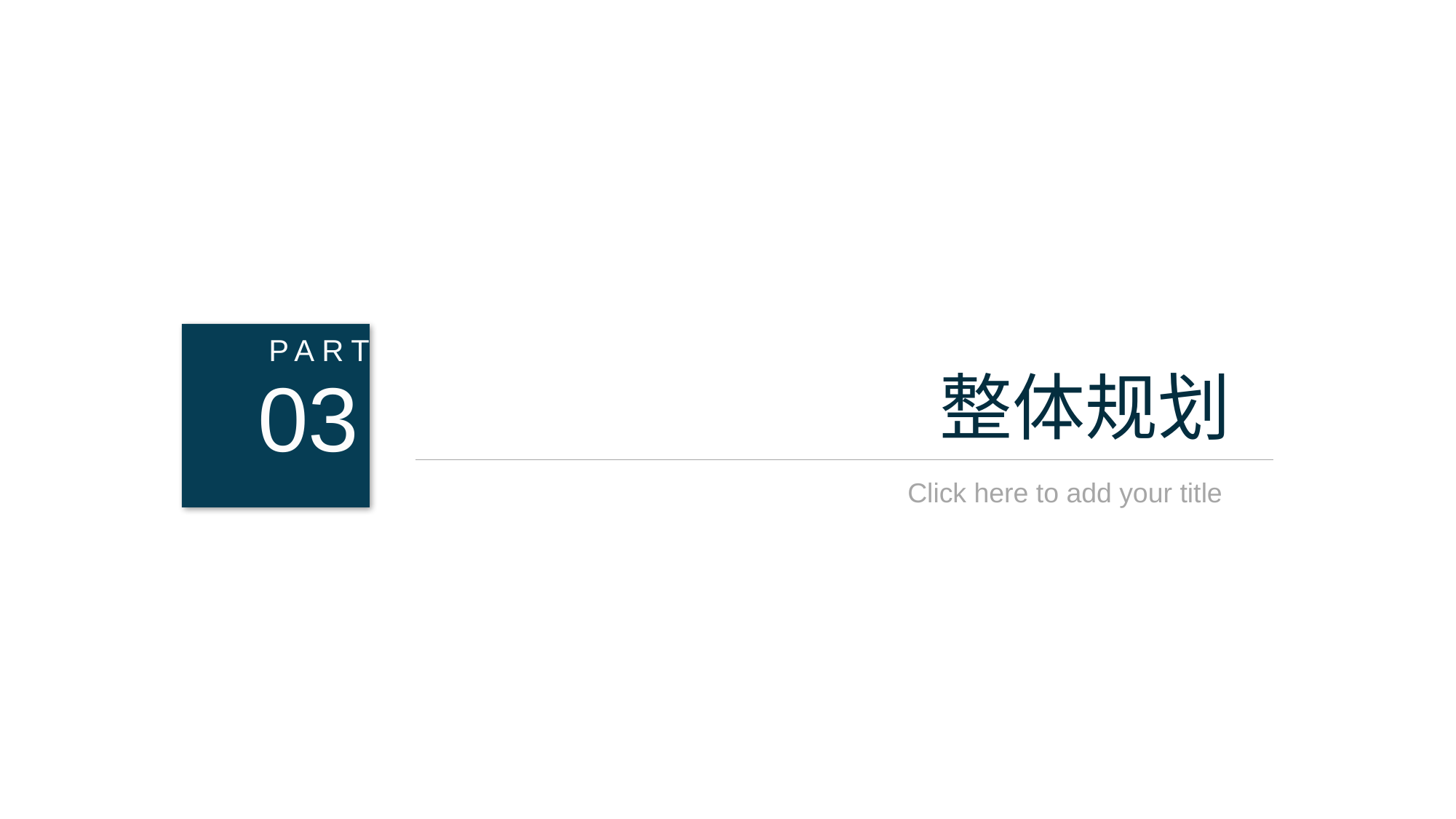

03
PART
整体规划
Click here to add your title